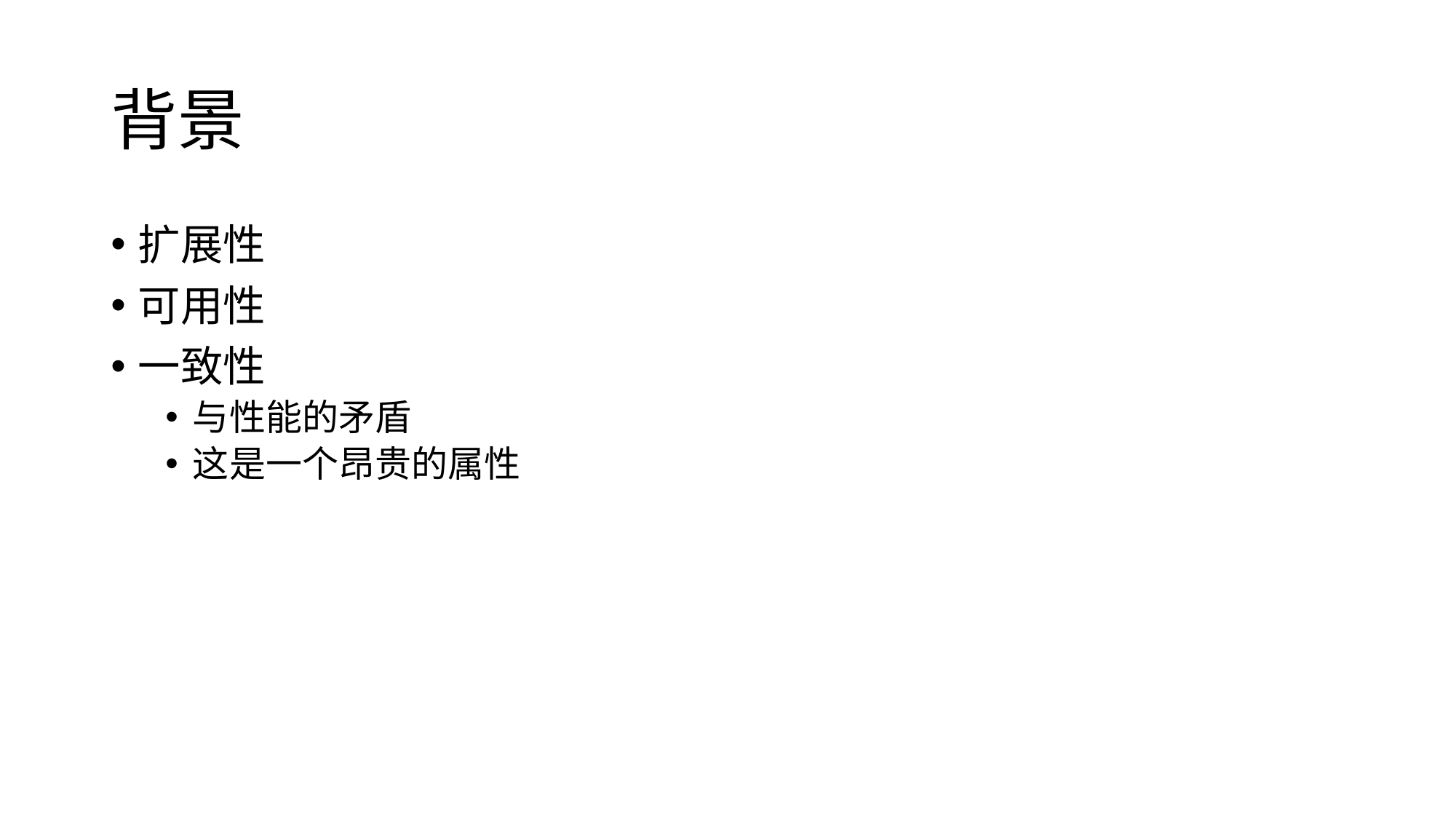

# 背景
扩展性
可用性
一致性
与性能的矛盾
这是一个昂贵的属性